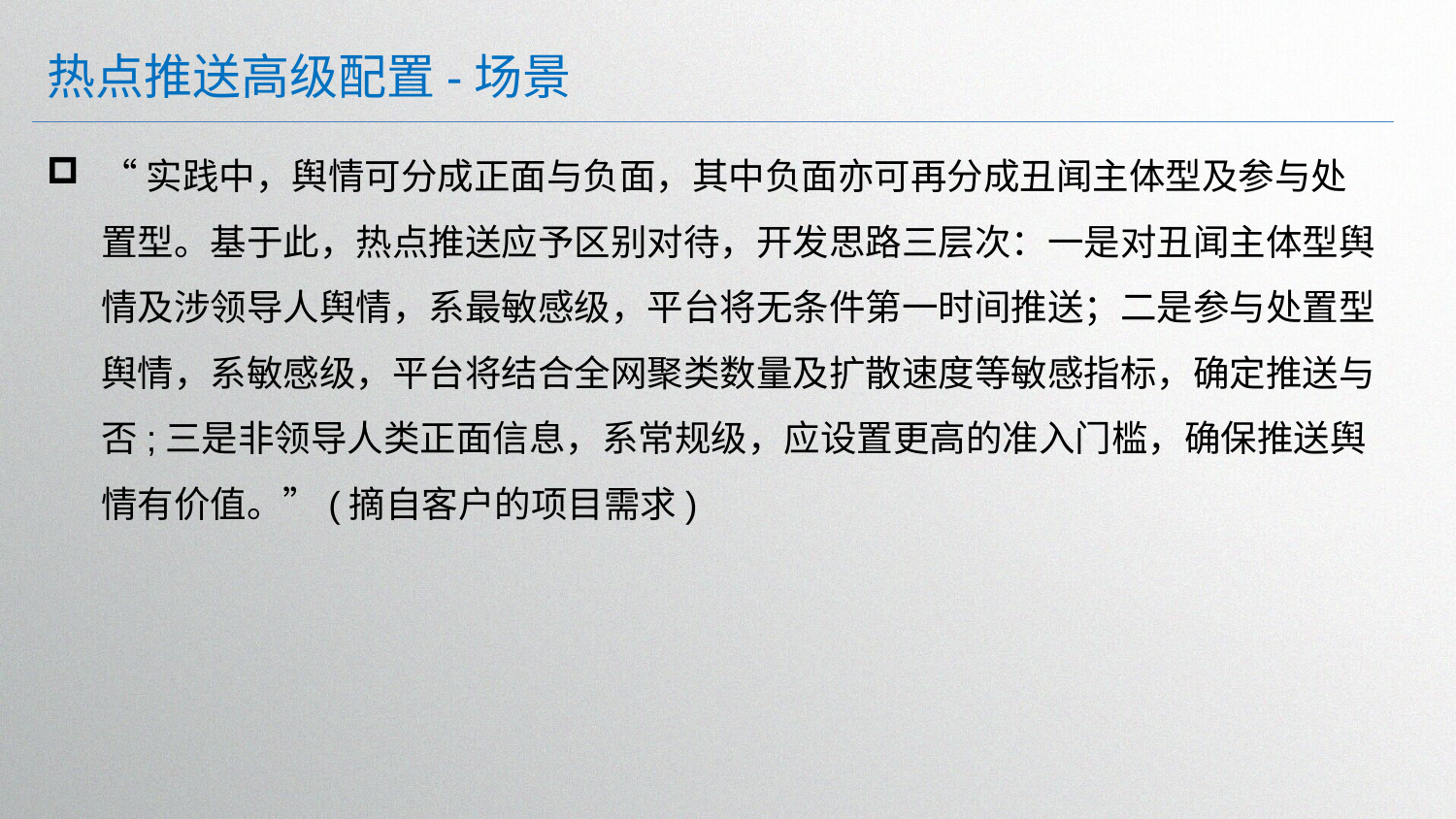

# 热点推送高级配置-场景
“实践中，舆情可分成正面与负面，其中负面亦可再分成丑闻主体型及参与处置型。基于此，热点推送应予区别对待，开发思路三层次：一是对丑闻主体型舆情及涉领导人舆情，系最敏感级，平台将无条件第一时间推送；二是参与处置型舆情，系敏感级，平台将结合全网聚类数量及扩散速度等敏感指标，确定推送与否;三是非领导人类正面信息，系常规级，应设置更高的准入门槛，确保推送舆情有价值。”(摘自客户的项目需求)